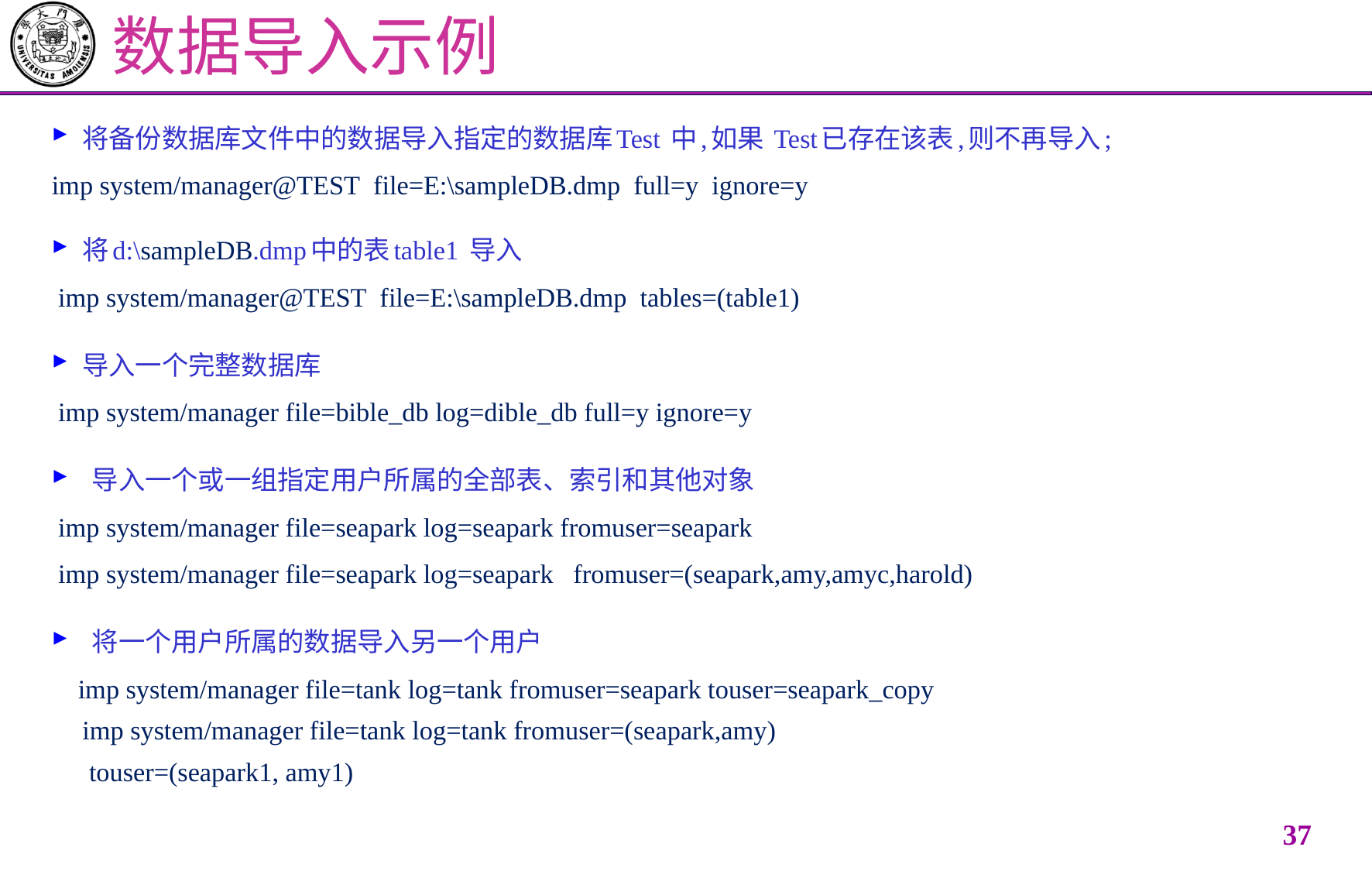

# 数据导入示例
将备份数据库文件中的数据导入指定的数据库Test 中,如果 Test已存在该表,则不再导入;
imp system/manager@TEST  file=E:\sampleDB.dmp  full=y  ignore=y

将d:\sampleDB.dmp中的表table1 导入
 imp system/manager@TEST  file=E:\sampleDB.dmp  tables=(table1)

导入一个完整数据库
 imp system/manager file=bible_db log=dible_db full=y ignore=y

 导入一个或一组指定用户所属的全部表、索引和其他对象
 imp system/manager file=seapark log=seapark fromuser=seapark
 imp system/manager file=seapark log=seapark   fromuser=(seapark,amy,amyc,harold)

 将一个用户所属的数据导入另一个用户
    imp system/manager file=tank log=tank fromuser=seapark touser=seapark_copy
imp system/manager file=tank log=tank fromuser=(seapark,amy)
 touser=(seapark1, amy1)
37